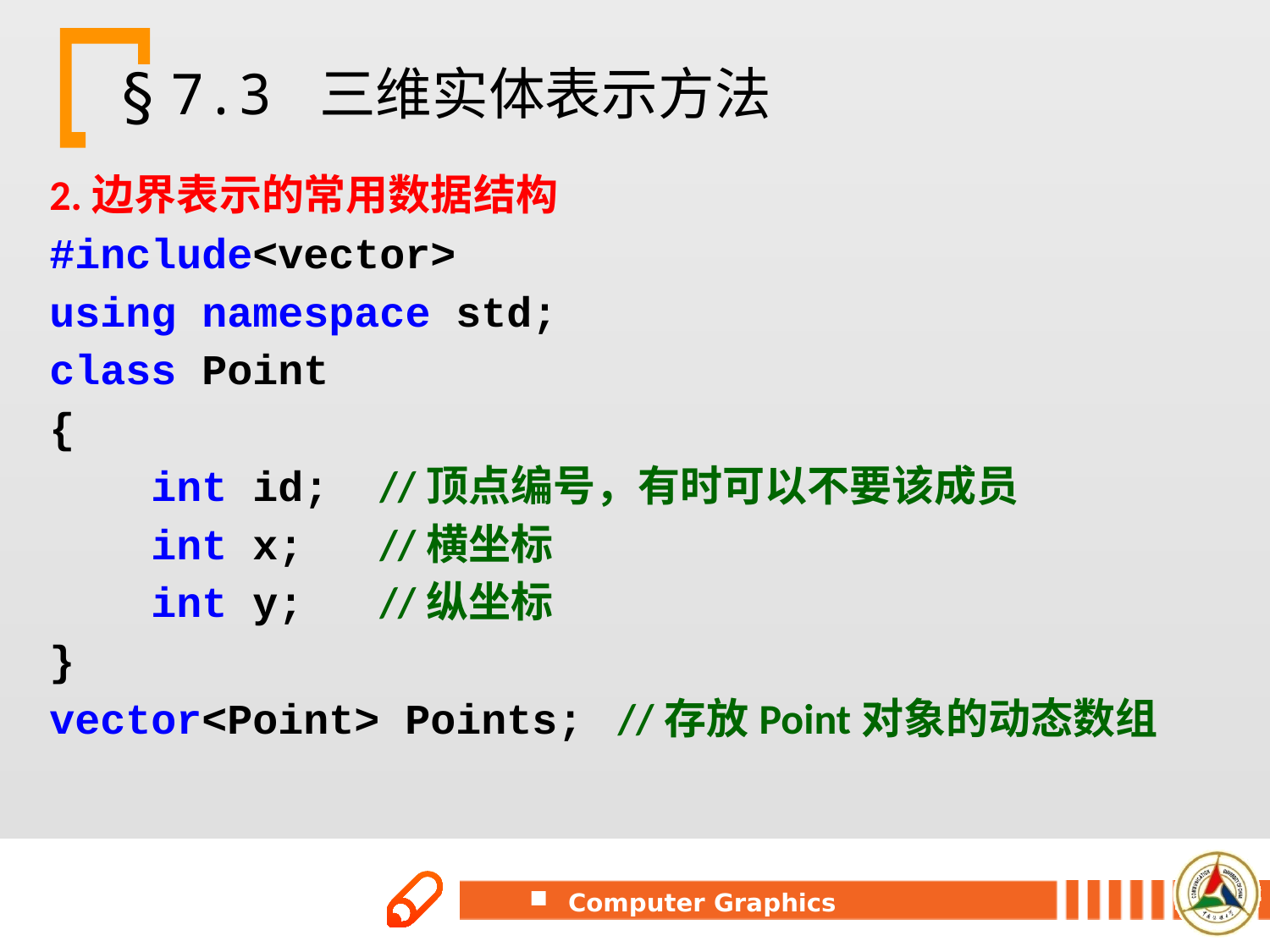

# § 7.3 三维实体表示方法
2.边界表示的常用数据结构
#include<vector>
using namespace std;
class Point
{
    int id;  //顶点编号，有时可以不要该成员
    int x;   //横坐标
    int y;   //纵坐标
}
vector<Point> Points;  //存放Point对象的动态数组